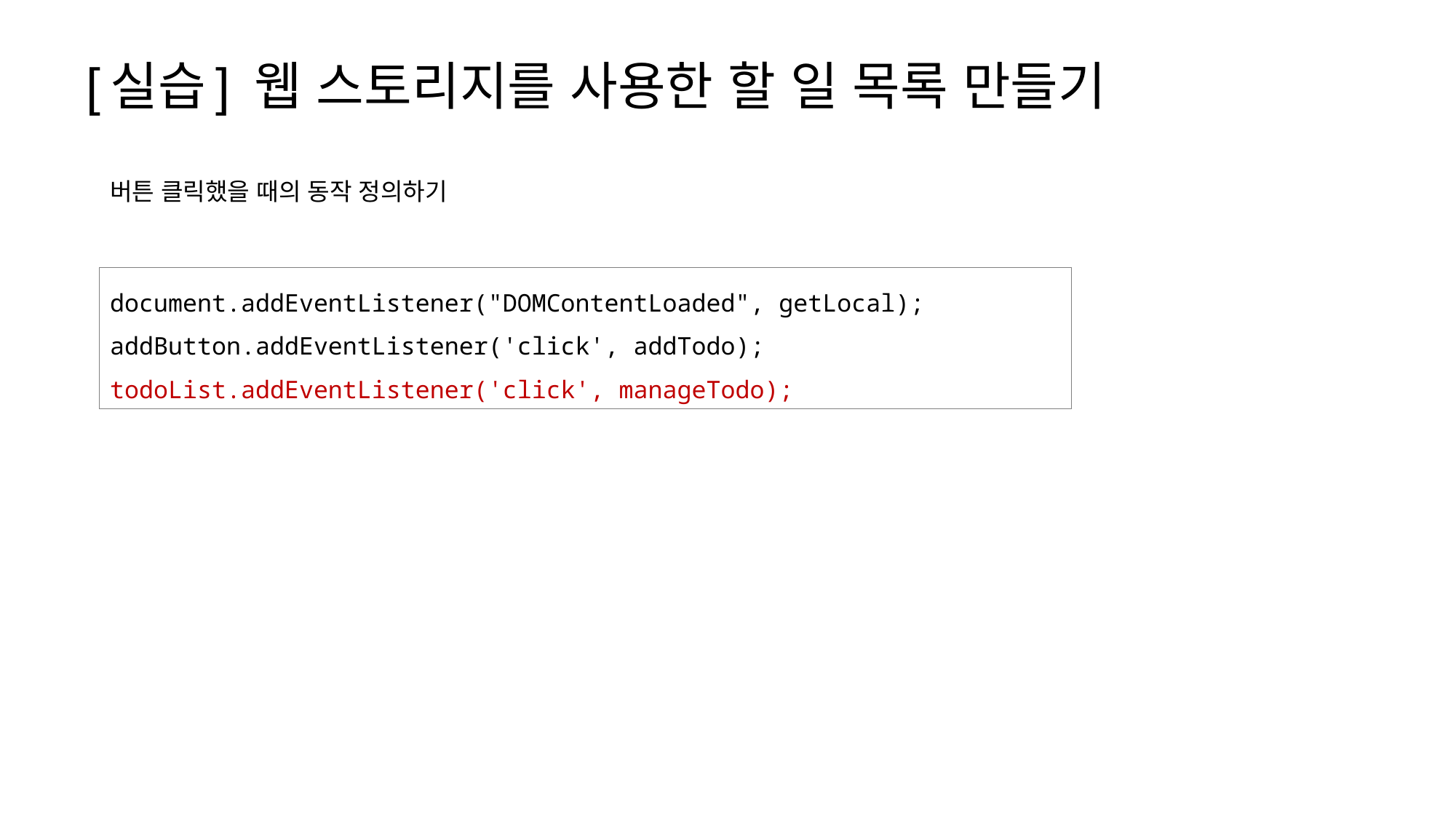

# [실습] 웹 스토리지를 사용한 할 일 목록 만들기
버튼 클릭했을 때의 동작 정의하기
document.addEventListener("DOMContentLoaded", getLocal);
addButton.addEventListener('click', addTodo);
todoList.addEventListener('click', manageTodo);